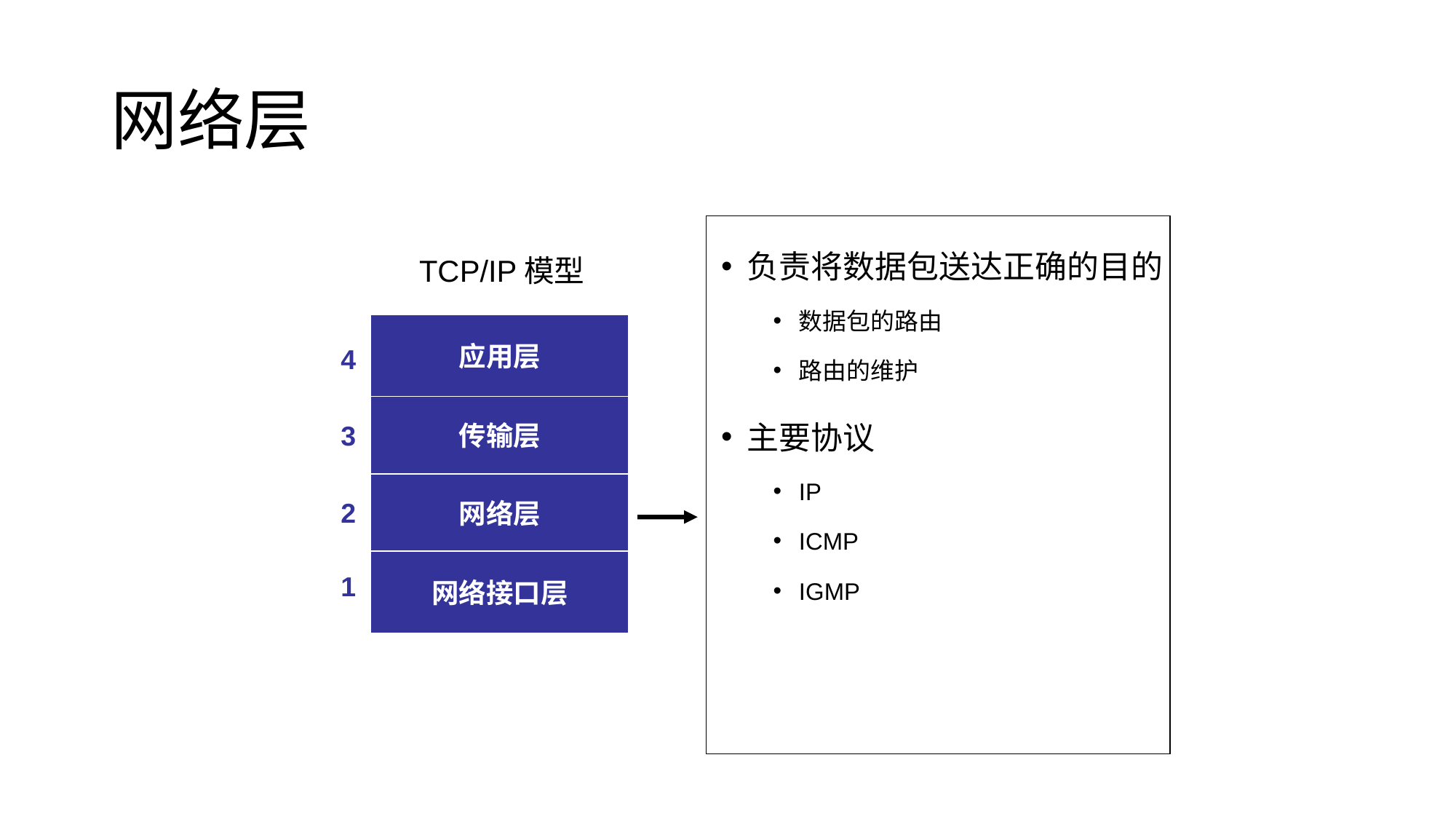

# 网络层

负责将数据包送达正确的目的
数据包的路由
路由的维护
主要协议
IP
ICMP
IGMP
TCP/IP模型
应用层
4
传输层
3
网络层
2

网络接口层
1